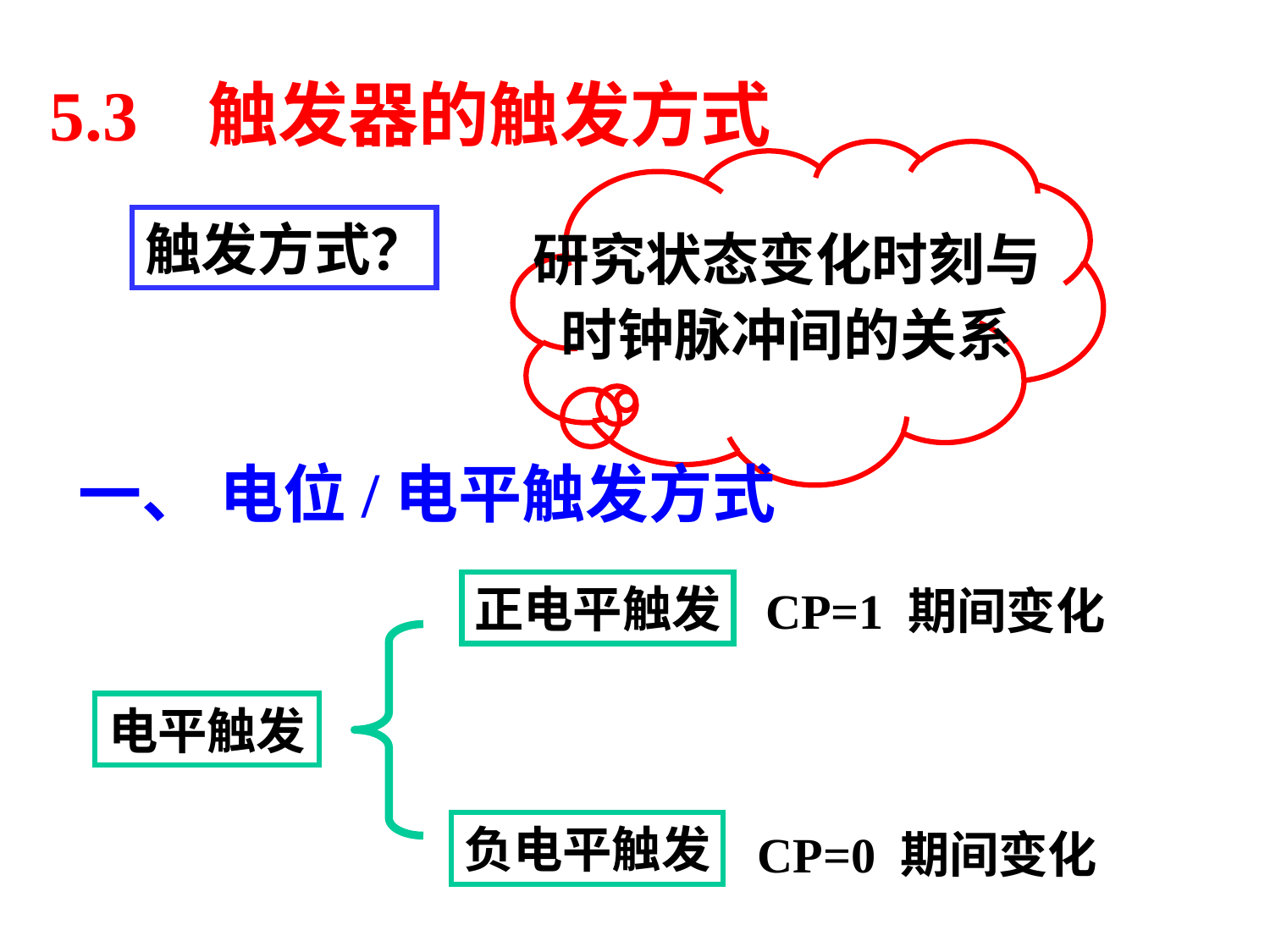

5.3   触发器的触发方式
研究状态变化时刻与
时钟脉冲间的关系
触发方式？
一、 电位/电平触发方式
正电平触发
CP=1 期间变化

电平触发
负电平触发
CP=0 期间变化